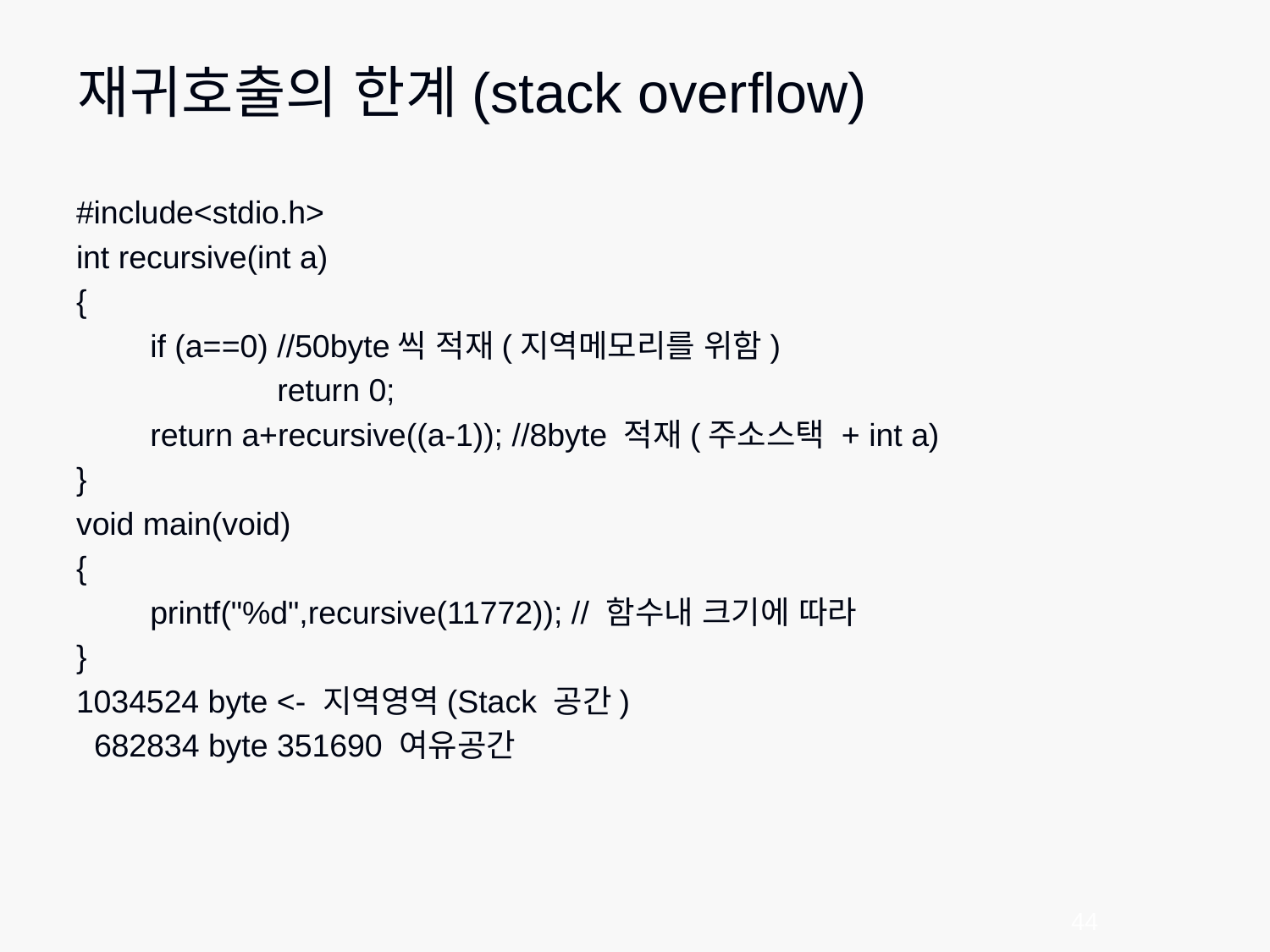

# 재귀호출의 한계(stack overflow)
#include<stdio.h>
int recursive(int a)
{
	if (a==0) //50byte씩 적재(지역메모리를 위함)
		return 0;
	return a+recursive((a-1)); //8byte 적재(주소스택 + int a)
}
void main(void)
{
	printf("%d",recursive(11772)); // 함수내 크기에 따라
}
1034524 byte <- 지역영역(Stack 공간)
  682834 byte 351690 여유공간

44